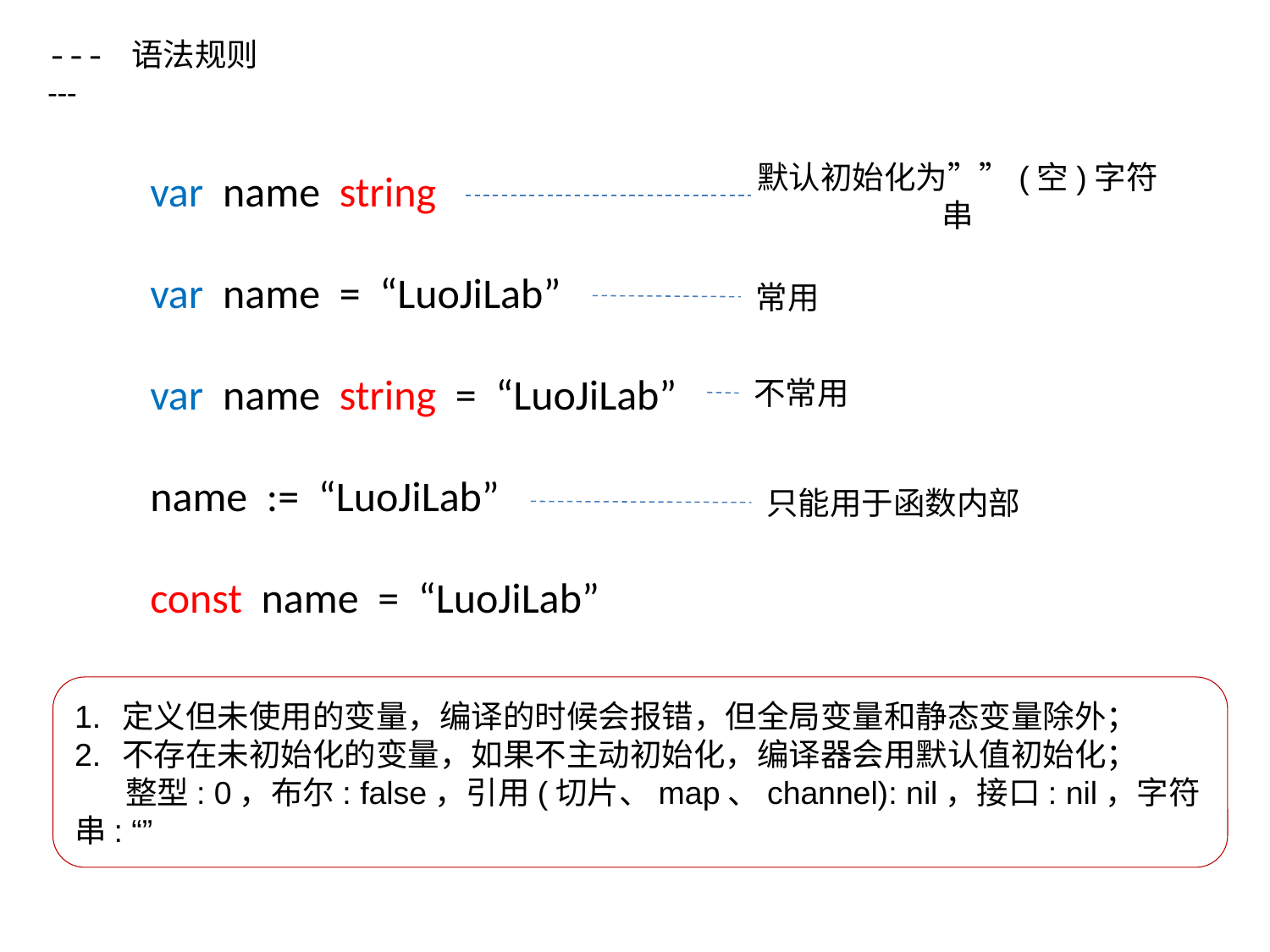

--- 语法规则 ---
var  name  string

var  name  =  “LuoJiLab”

var  name  string  =  “LuoJiLab”

name  :=  “LuoJiLab”

const  name  =  “LuoJiLab”
默认初始化为””(空)字符串
常用
不常用
只能用于函数内部
定义但未使用的变量，编译的时候会报错，但全局变量和静态变量除外；
不存在未初始化的变量，如果不主动初始化，编译器会用默认值初始化；
      整型: 0，布尔: false，引用(切片、map、channel): nil，接口: nil，字符串: “”